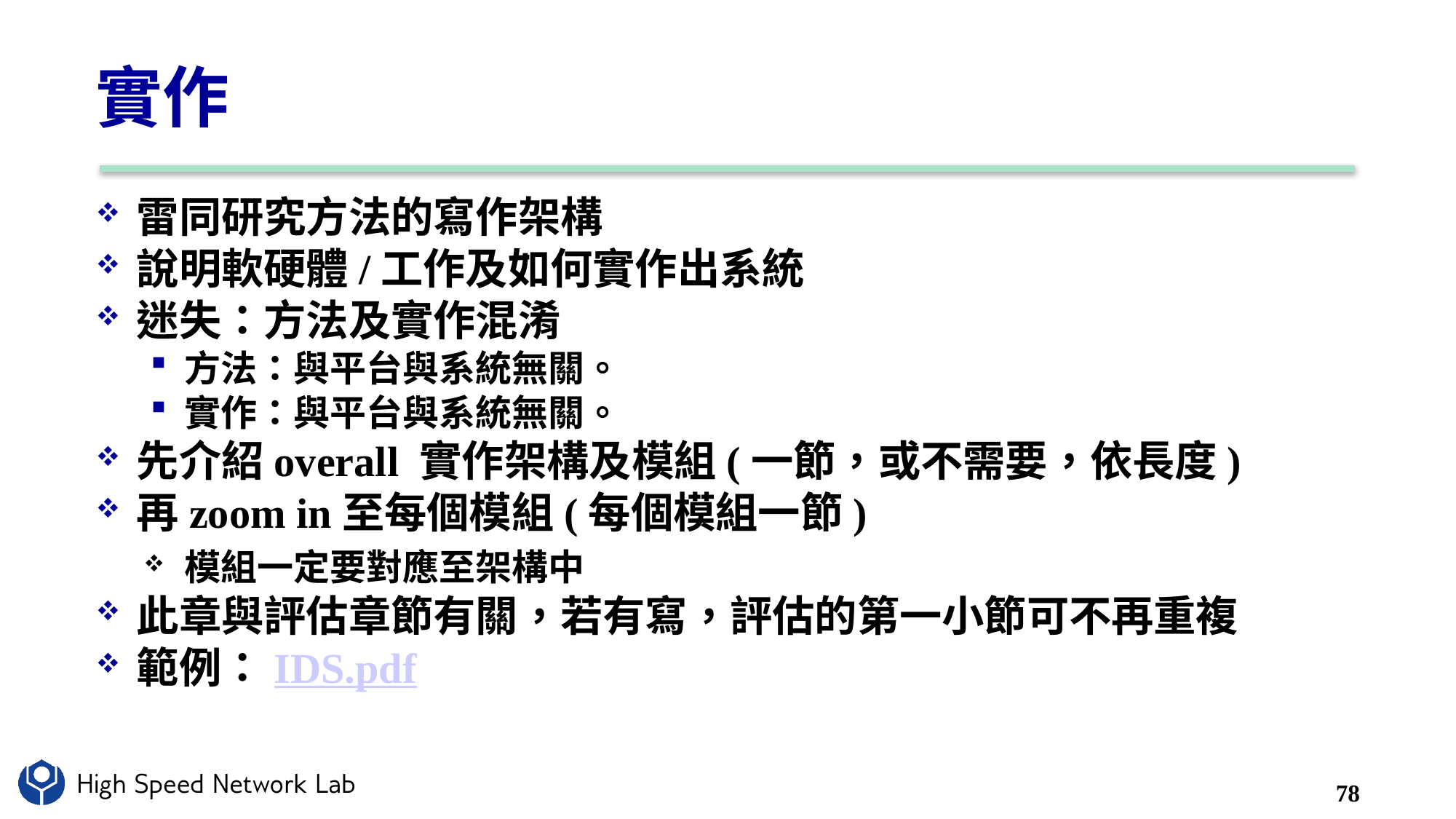

# 實作
雷同研究方法的寫作架構
說明軟硬體/工作及如何實作出系統
迷失：方法及實作混淆
方法：與平台與系統無關。
實作：與平台與系統無關。
先介紹overall 實作架構及模組(一節，或不需要，依長度)
再zoom in至每個模組(每個模組一節)
模組一定要對應至架構中
此章與評估章節有關，若有寫，評估的第一小節可不再重複
範例：IDS.pdf
78